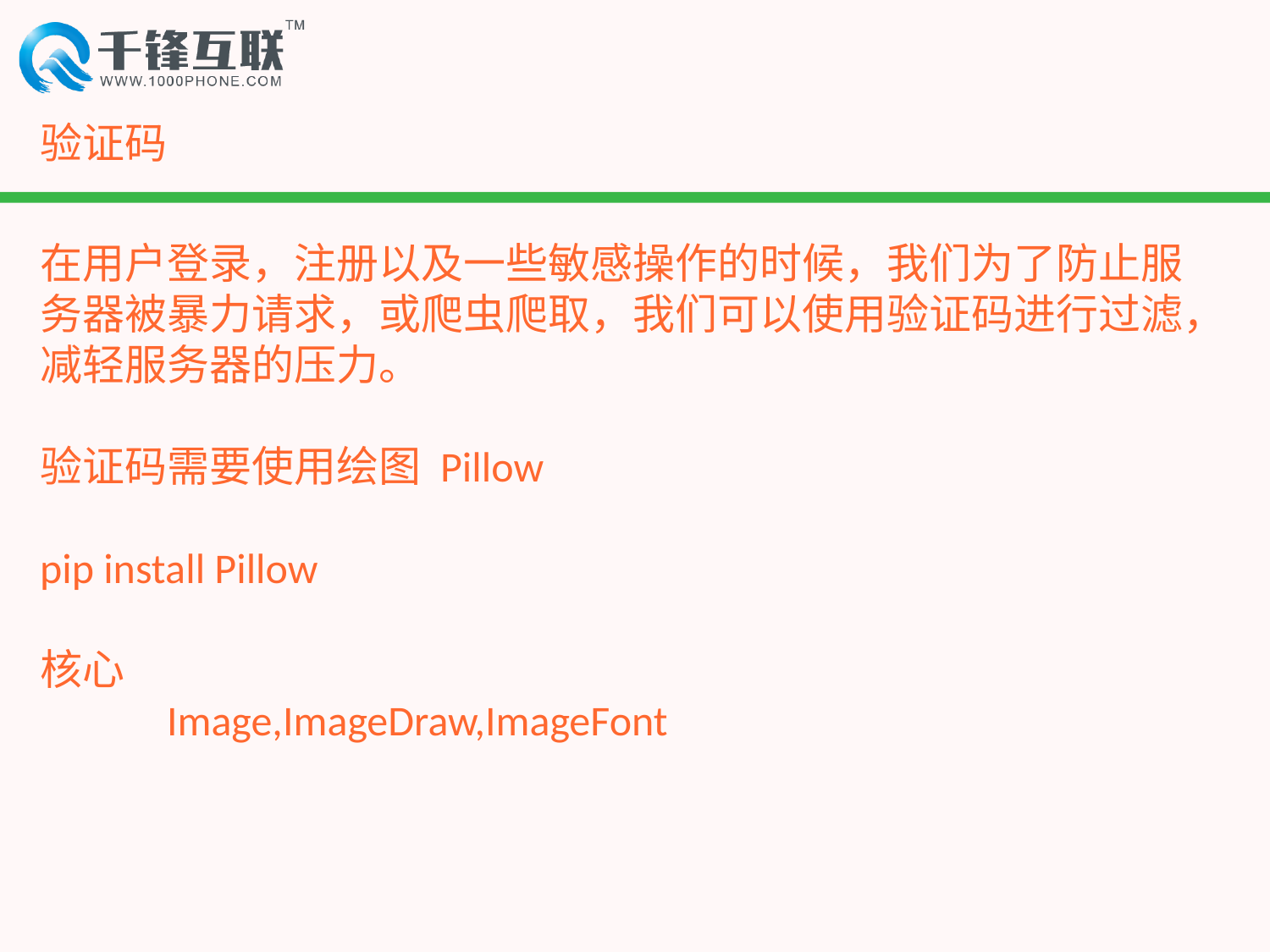

# 验证码
在用户登录，注册以及一些敏感操作的时候，我们为了防止服务器被暴力请求，或爬虫爬取，我们可以使用验证码进行过滤，减轻服务器的压力。

验证码需要使用绘图 Pillow

pip install Pillow

核心
	Image,ImageDraw,ImageFont